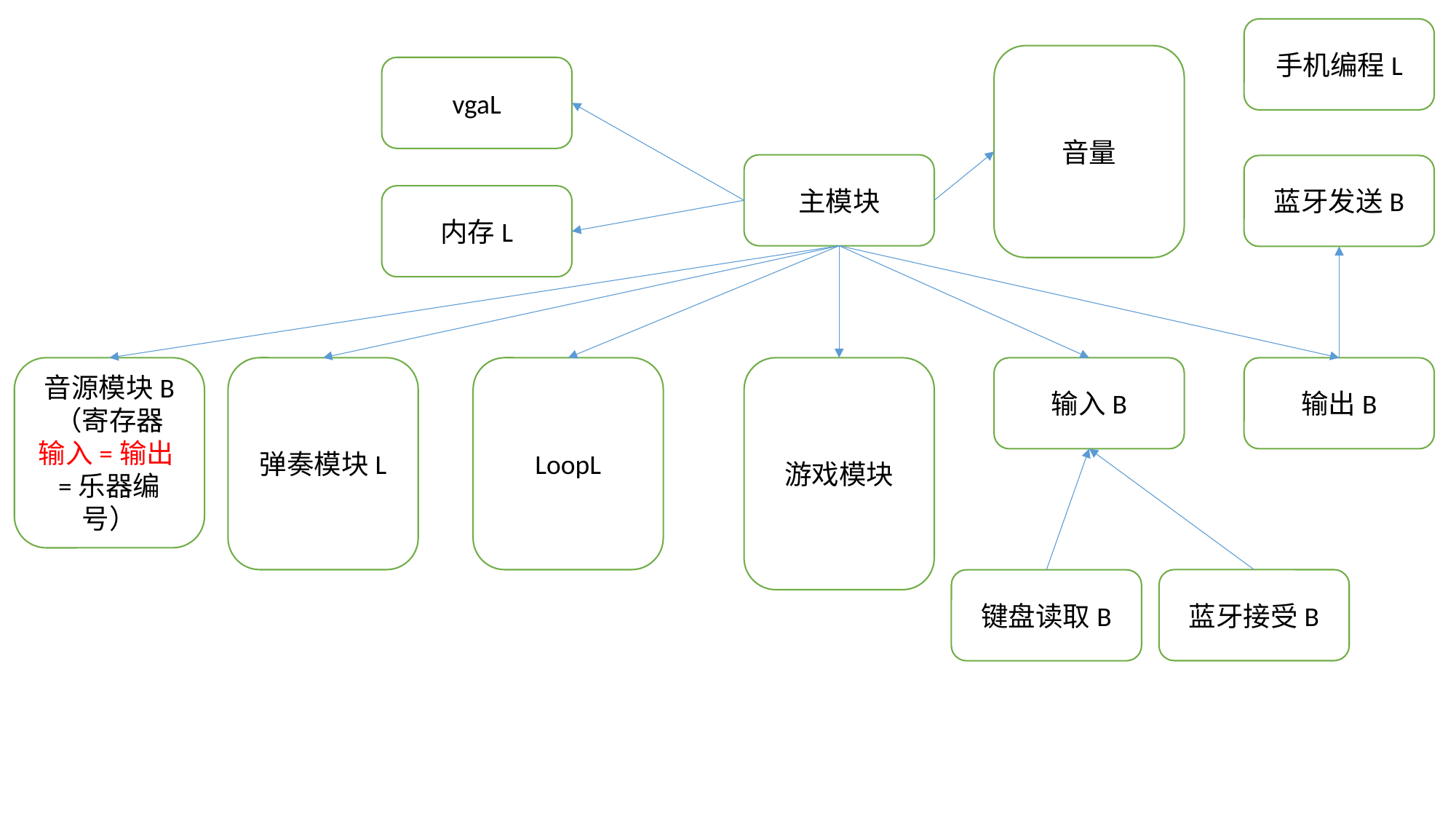

手机编程L
音量
vgaL
主模块
蓝牙发送B
内存L
音源模块B
（寄存器
输入=输出=乐器编号）
弹奏模块L
LoopL
游戏模块
输入B
输出B
蓝牙接受B
键盘读取B